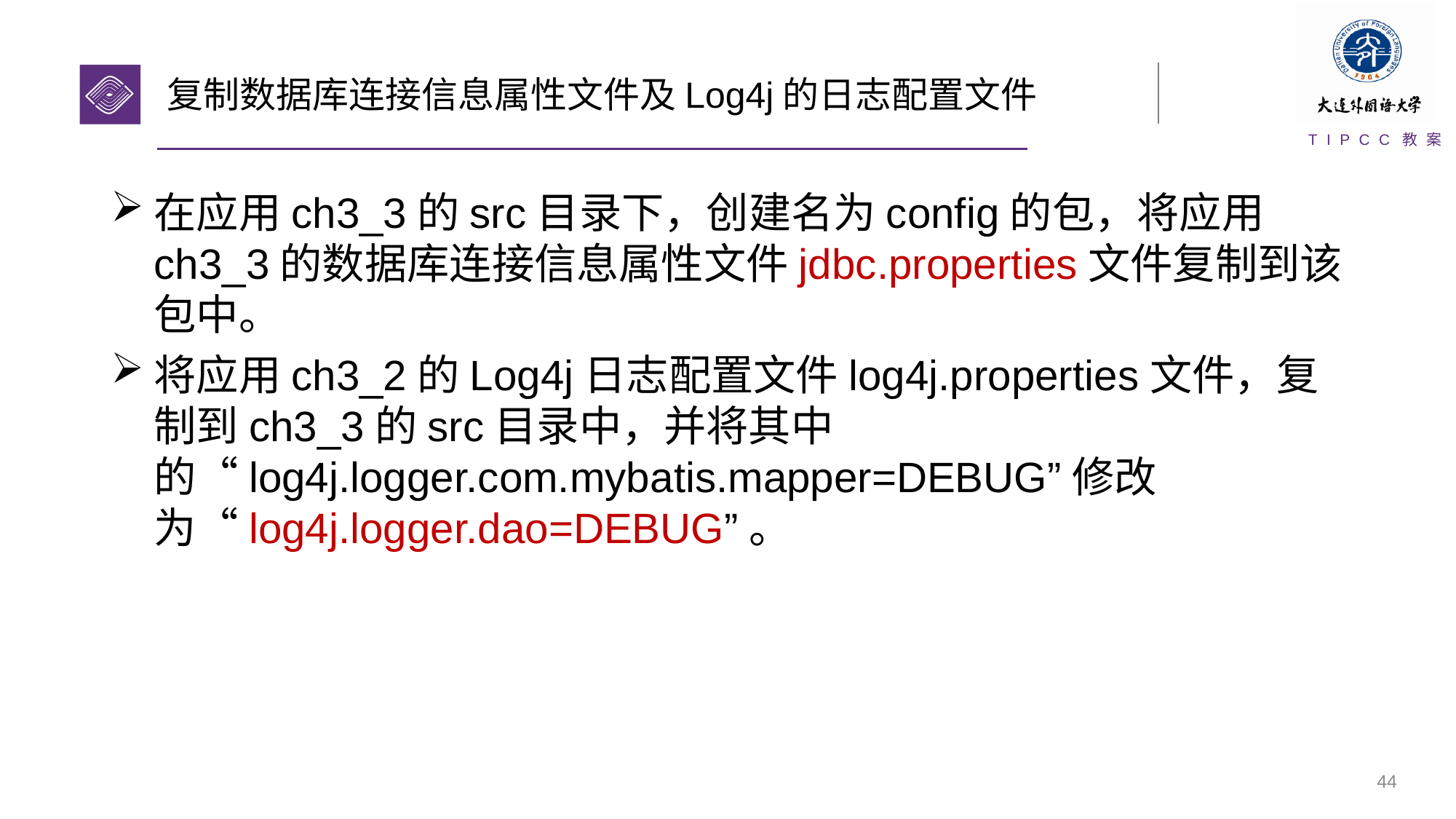

# 复制数据库连接信息属性文件及Log4j的日志配置文件
在应用ch3_3的src目录下，创建名为config的包，将应用ch3_3的数据库连接信息属性文件jdbc.properties文件复制到该包中。
将应用ch3_2的Log4j日志配置文件log4j.properties文件，复制到ch3_3的src目录中，并将其中的“log4j.logger.com.mybatis.mapper=DEBUG”修改为“log4j.logger.dao=DEBUG”。

44